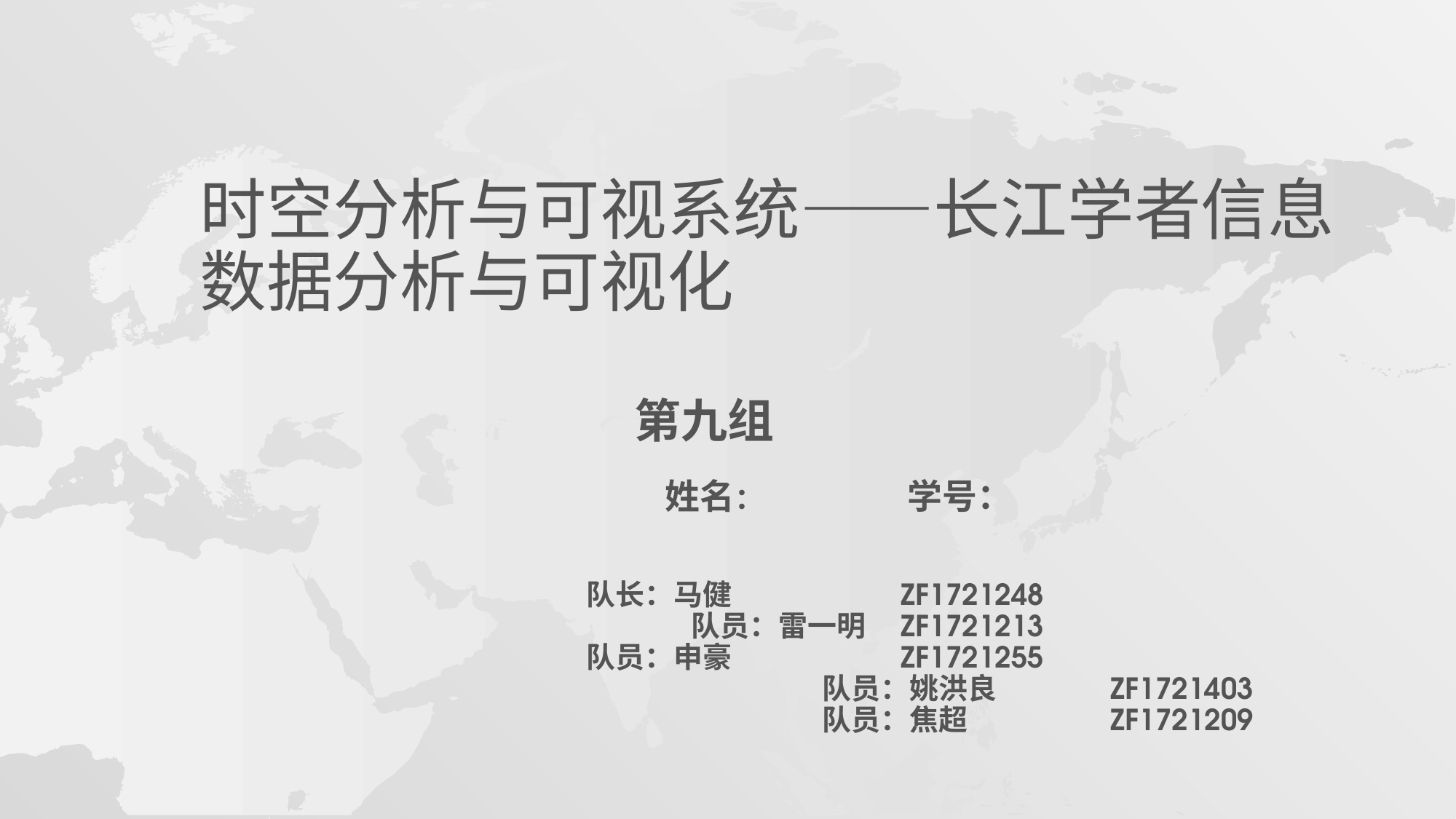

# 时空分析与可视系统——长江学者信息数据分析与可视化
					     第九组

				           姓名：	              学号：

				队长：马健          	ZF1721248
			   	队员：雷一明    		ZF1721213
				队员：申豪       	 	ZF1721255
                                                   队员：姚洪良    		ZF1721403
                                                   队员：焦超        		ZF1721209